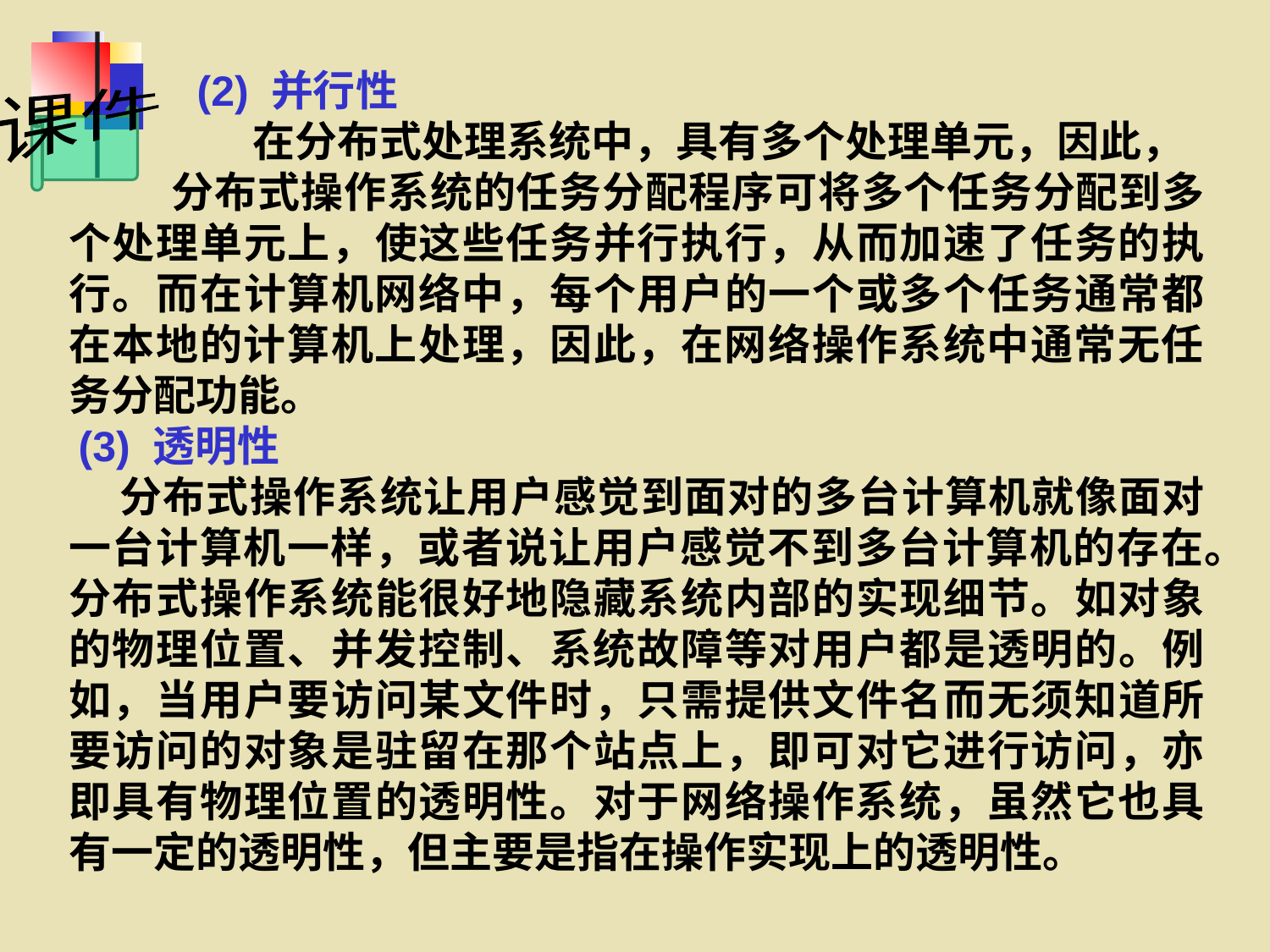

(2) 并行性
　　　　   在分布式处理系统中，具有多个处理单元，因此，
　　   分布式操作系统的任务分配程序可将多个任务分配到多个处理单元上，使这些任务并行执行，从而加速了任务的执行。而在计算机网络中，每个用户的一个或多个任务通常都在本地的计算机上处理，因此，在网络操作系统中通常无任务分配功能。
  (3) 透明性
     分布式操作系统让用户感觉到面对的多台计算机就像面对一台计算机一样，或者说让用户感觉不到多台计算机的存在。分布式操作系统能很好地隐藏系统内部的实现细节。如对象的物理位置、并发控制、系统故障等对用户都是透明的。例如，当用户要访问某文件时，只需提供文件名而无须知道所要访问的对象是驻留在那个站点上，即可对它进行访问，亦即具有物理位置的透明性。对于网络操作系统，虽然它也具有一定的透明性，但主要是指在操作实现上的透明性。

#